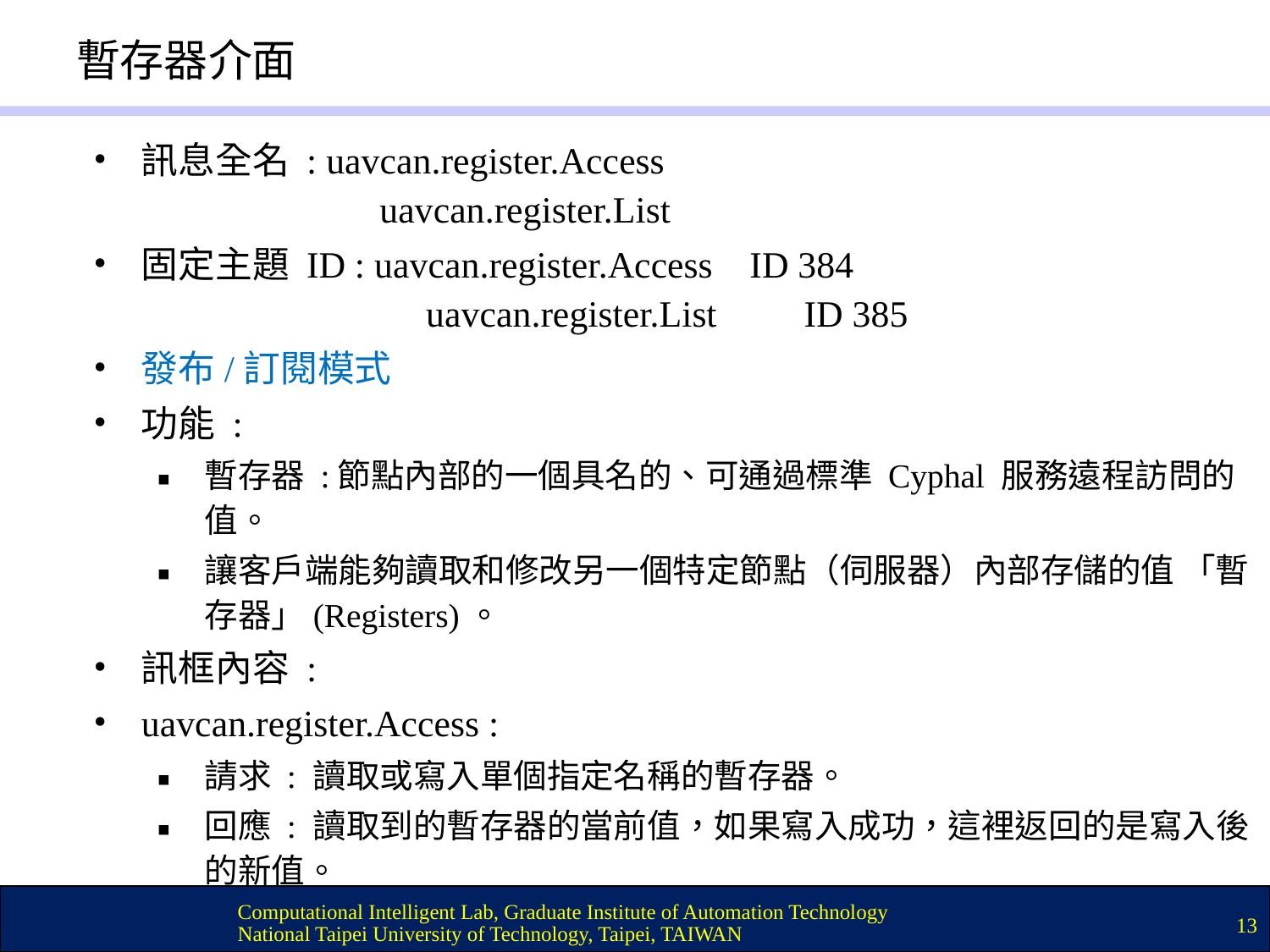

# 暫存器介面
訊息全名 : uavcan.register.Access
	            uavcan.register.List
固定主題 ID : uavcan.register.Access    ID 384
    	                 uavcan.register.List	   ID 385
發布/訂閱模式
功能 :
暫存器 :節點內部的一個具名的、可通過標準 Cyphal 服務遠程訪問的值。
讓客戶端能夠讀取和修改另一個特定節點（伺服器）內部存儲的值 「暫存器」(Registers)。
訊框內容 :
uavcan.register.Access :
請求 : 讀取或寫入單個指定名稱的暫存器。
回應 : 讀取到的暫存器的當前值，如果寫入成功，這裡返回的是寫入後的新值。